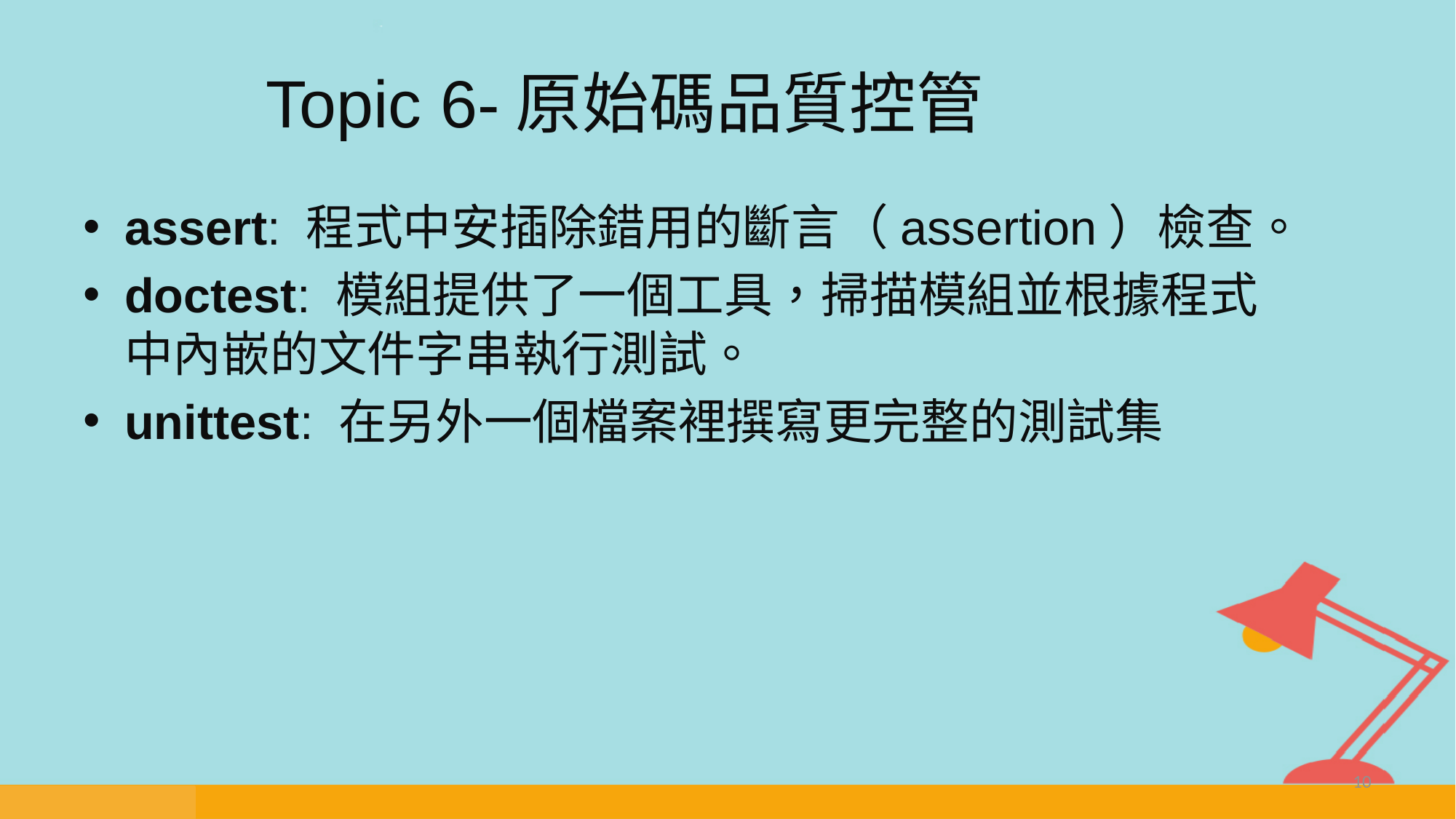

# Topic 6-原始碼品質控管
assert: 程式中安插除錯用的斷言（assertion）檢查。
doctest: 模組提供了一個工具，掃描模組並根據程式中內嵌的文件字串執行測試。
unittest: 在另外一個檔案裡撰寫更完整的測試集

10